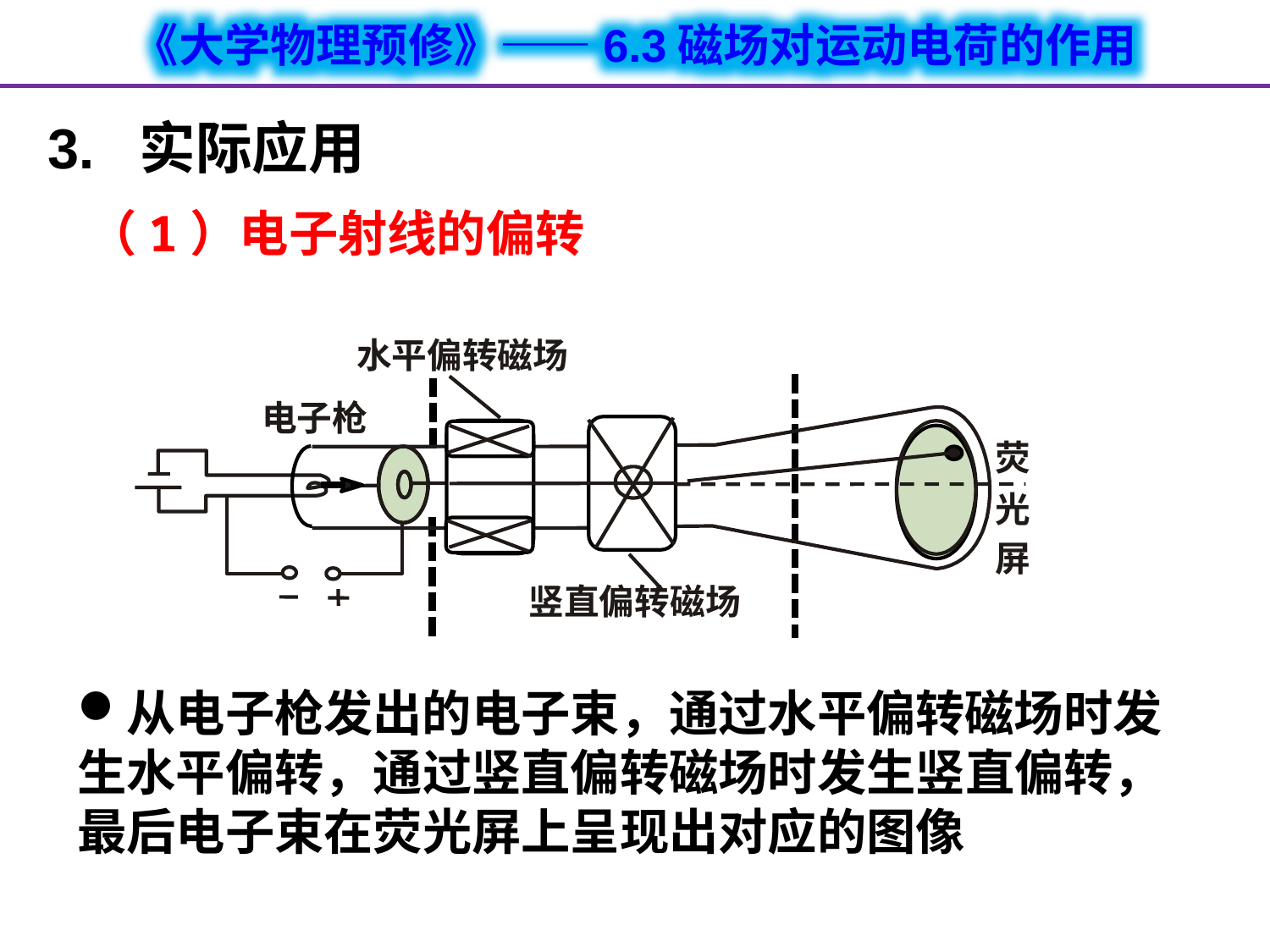

3.  实际应用
（1）电子射线的偏转

水平偏转磁场

电子枪

荧

光

屏

竖直偏转磁场

从电子枪发出的电子束，通过水平偏转磁场时发生水平偏转，通过竖直偏转磁场时发生竖直偏转，最后电子束在荧光屏上呈现出对应的图像
这些起电方式使物体（系）的电荷增加了吗？